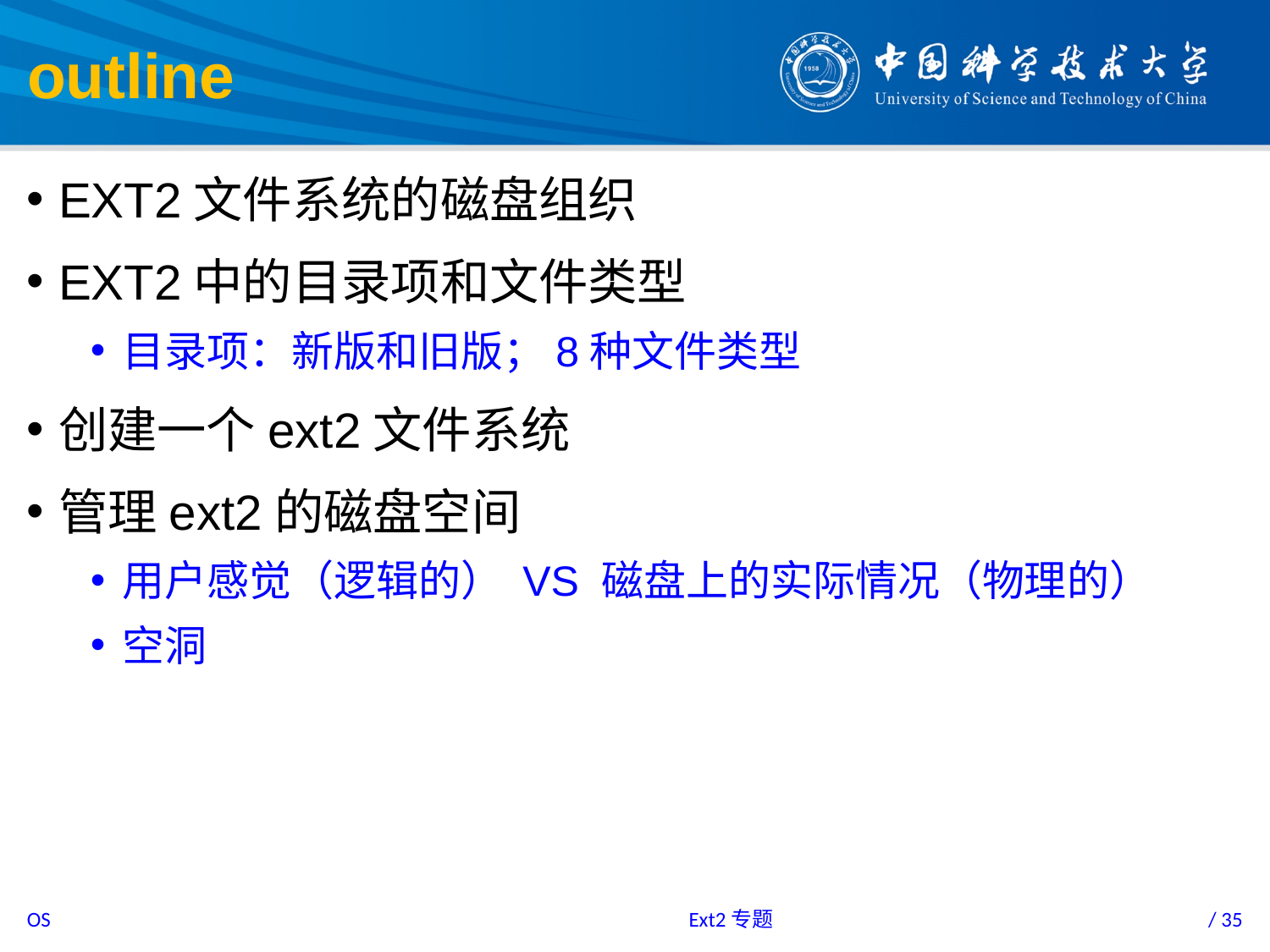

# outline
EXT2文件系统的磁盘组织
EXT2中的目录项和文件类型
目录项：新版和旧版；8种文件类型
创建一个ext2文件系统
管理ext2的磁盘空间
用户感觉（逻辑的） VS 磁盘上的实际情况（物理的）
空洞
Ext2专题